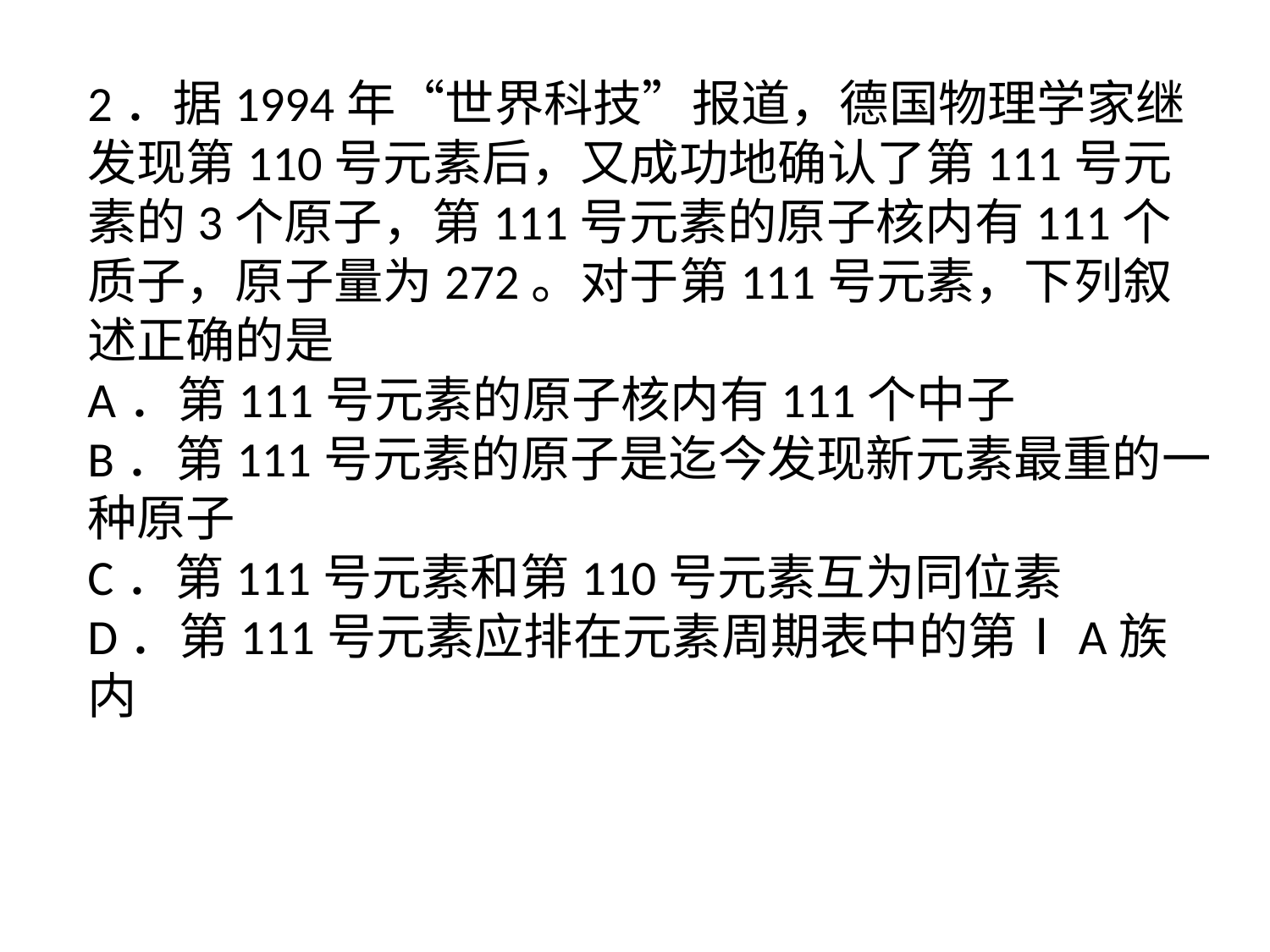

2．据1994年“世界科技”报道，德国物理学家继发现第110号元素后，又成功地确认了第111号元素的3个原子，第111号元素的原子核内有111个质子，原子量为272。对于第111号元素，下列叙述正确的是
A．第111号元素的原子核内有111个中子
B．第111号元素的原子是迄今发现新元素最重的一种原子
C．第111号元素和第110号元素互为同位素
D．第111号元素应排在元素周期表中的第ⅠA族内